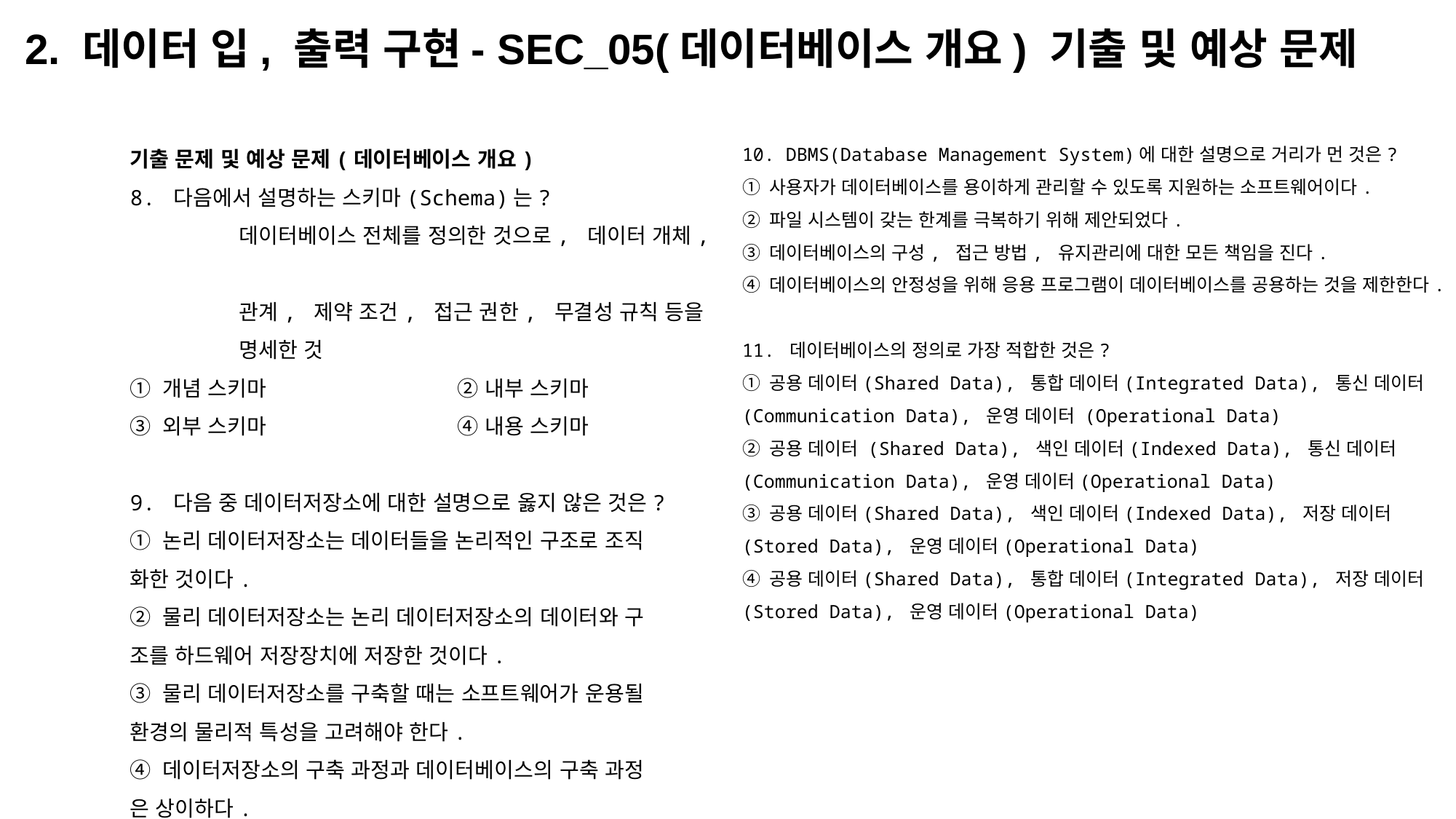

# 2. 데이터 입, 출력 구현- SEC_05(데이터베이스 개요) 기출 및 예상 문제
10. DBMS(Database Management System)에 대한 설명으로 거리가 먼 것은?
① 사용자가 데이터베이스를 용이하게 관리할 수 있도록 지원하는 소프트웨어이다.
② 파일 시스템이 갖는 한계를 극복하기 위해 제안되었다.
③ 데이터베이스의 구성, 접근 방법, 유지관리에 대한 모든 책임을 진다.
④ 데이터베이스의 안정성을 위해 응용 프로그램이 데이터베이스를 공용하는 것을 제한한다.

11. 데이터베이스의 정의로 가장 적합한 것은?
① 공용 데이터(Shared Data), 통합 데이터(Integrated Data), 통신 데이터(Communication Data), 운영 데이터 (Operational Data)
② 공용 데이터 (Shared Data), 색인 데이터(Indexed Data), 통신 데이터(Communication Data), 운영 데이터(Operational Data)
③ 공용 데이터(Shared Data), 색인 데이터(Indexed Data), 저장 데이터(Stored Data), 운영 데이터(Operational Data)
④ 공용 데이터(Shared Data), 통합 데이터(Integrated Data), 저장 데이터(Stored Data), 운영 데이터(Operational Data)
기출 문제 및 예상 문제(데이터베이스 개요)
8. 다음에서 설명하는 스키마(Schema)는?
	데이터베이스 전체를 정의한 것으로, 데이터 개체,
	관계, 제약 조건, 접근 권한, 무결성 규칙 등을
	명세한 것
① 개념 스키마		② 내부 스키마
③ 외부 스키마		④ 내용 스키마

9. 다음 중 데이터저장소에 대한 설명으로 옳지 않은 것은?
① 논리 데이터저장소는 데이터들을 논리적인 구조로 조직
화한 것이다.
② 물리 데이터저장소는 논리 데이터저장소의 데이터와 구
조를 하드웨어 저장장치에 저장한 것이다.
③ 물리 데이터저장소를 구축할 때는 소프트웨어가 운용될
환경의 물리적 특성을 고려해야 한다.
④ 데이터저장소의 구축 과정과 데이터베이스의 구축 과정
은 상이하다.